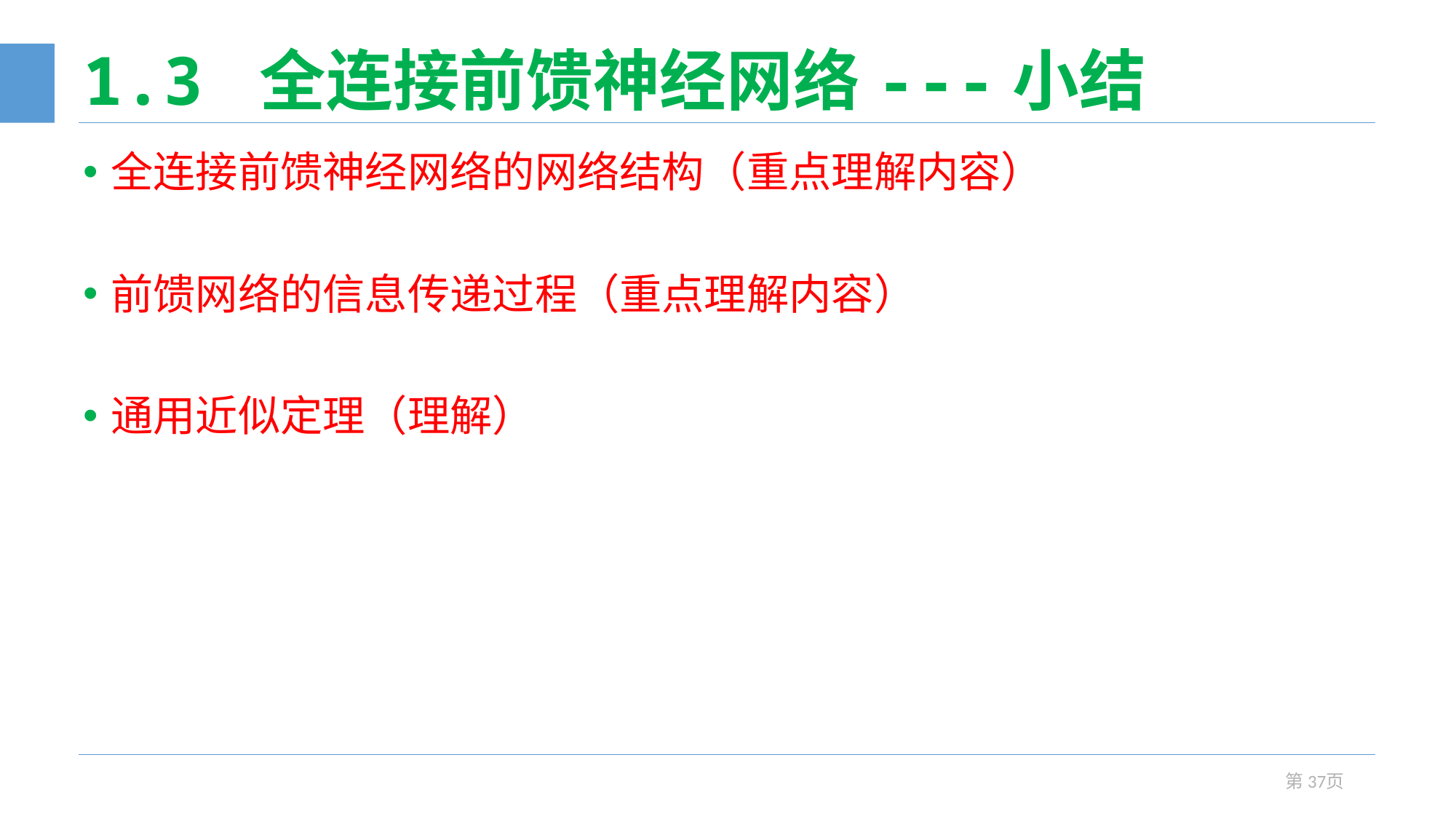

# 1.3 全连接前馈神经网络---小结
全连接前馈神经网络的网络结构（重点理解内容）

前馈网络的信息传递过程（重点理解内容）

通用近似定理（理解）

第37页